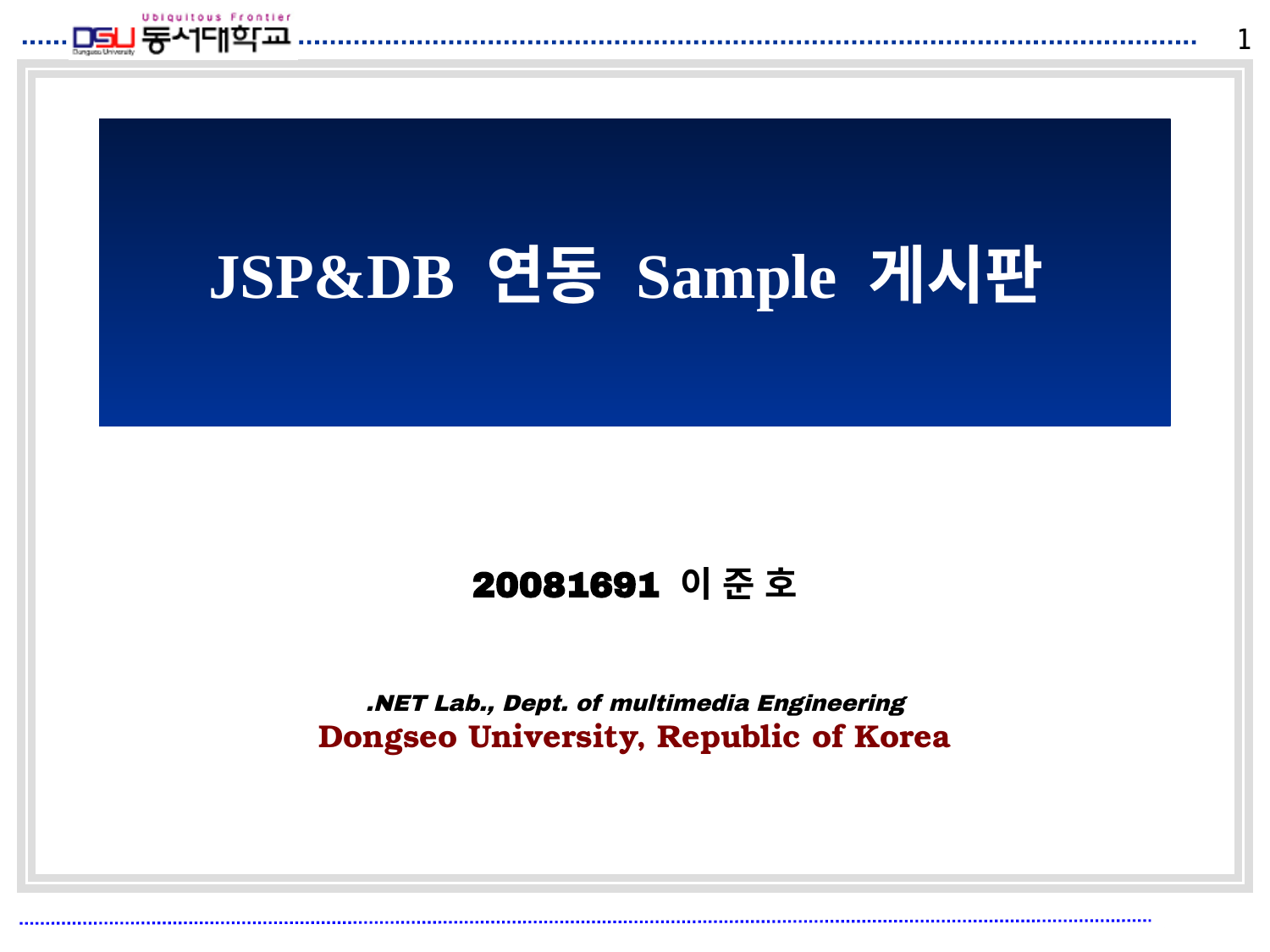

# JSP&DB 연동 Sample 게시판
20081691 이 준 호

.NET Lab., Dept. of multimedia Engineering
Dongseo University, Republic of Korea